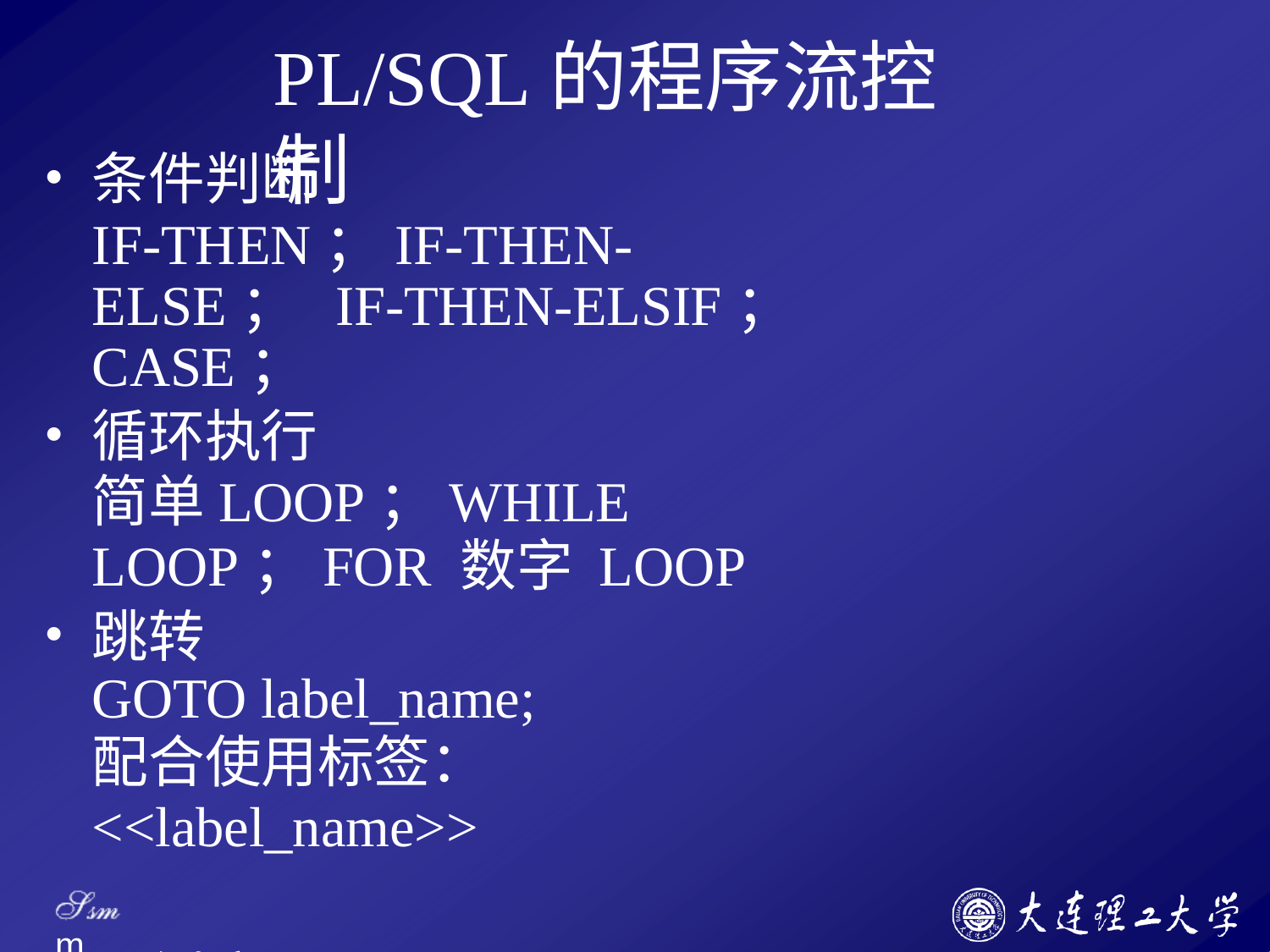

# PL/SQL的程序流控制
条件判断
IF-THEN；IF-THEN-ELSE；  IF-THEN-ELSIF；CASE；
循环执行
简单LOOP；WHILE LOOP；FOR 数字 LOOP
跳转
GOTO label_name;
配合使用标签：<<label_name>>

示例演示

Ssm